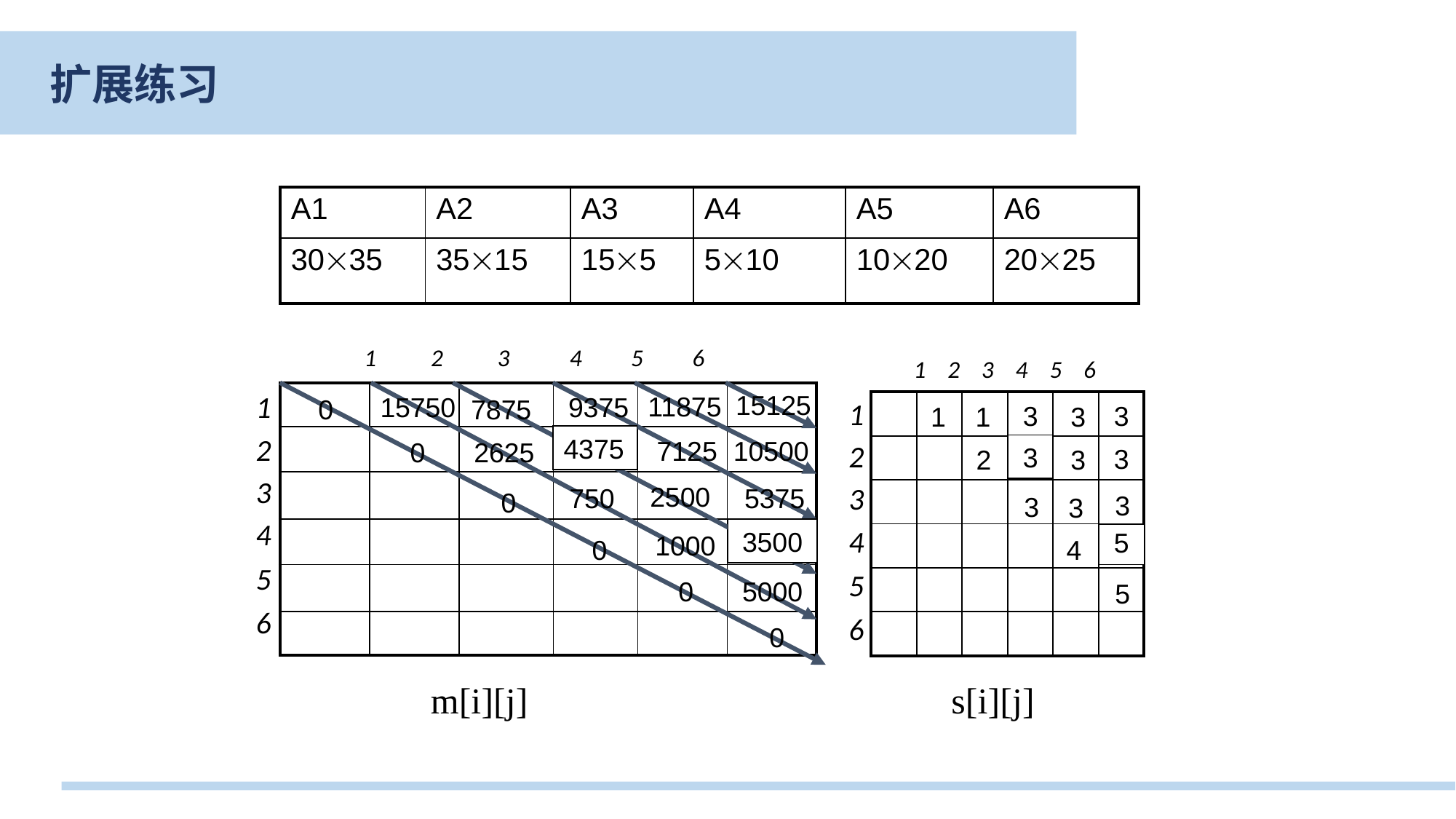

扩展练习
| A1 | A2 | A3 | A4 | A5 | A6 |
| --- | --- | --- | --- | --- | --- |
| 30×35 | 35×15 | 15×5 | 5×10 | 10×20 | 20×25 |
      1          2          3           4         5         6
1    2    3    4    5    6
|  |  |  |  |  |  |
| --- | --- | --- | --- | --- | --- |
|  |  |  |  |  |  |
|  |  |  |  |  |  |
|  |  |  |  |  |  |
|  |  |  |  |  |  |
|  |  |  |  |  |  |

1
2
3
4
5
6
15125
11875
15750
9375
0
7875
1
2
3
4
5
6
|  |  |  |  |  |  |
| --- | --- | --- | --- | --- | --- |
|  |  |  |  |  |  |
|  |  |  |  |  |  |
|  |  |  |  |  |  |
|  |  |  |  |  |  |
|  |  |  |  |  |  |
3
3
1
1
3
4375
7125
10500
0
2625
6000
3
3
2
3
2
2500
750
5375
0
3
3
3
3500
6250
1000
5
0
4
4
0
5000
5
0
m[i][j]
s[i][j]